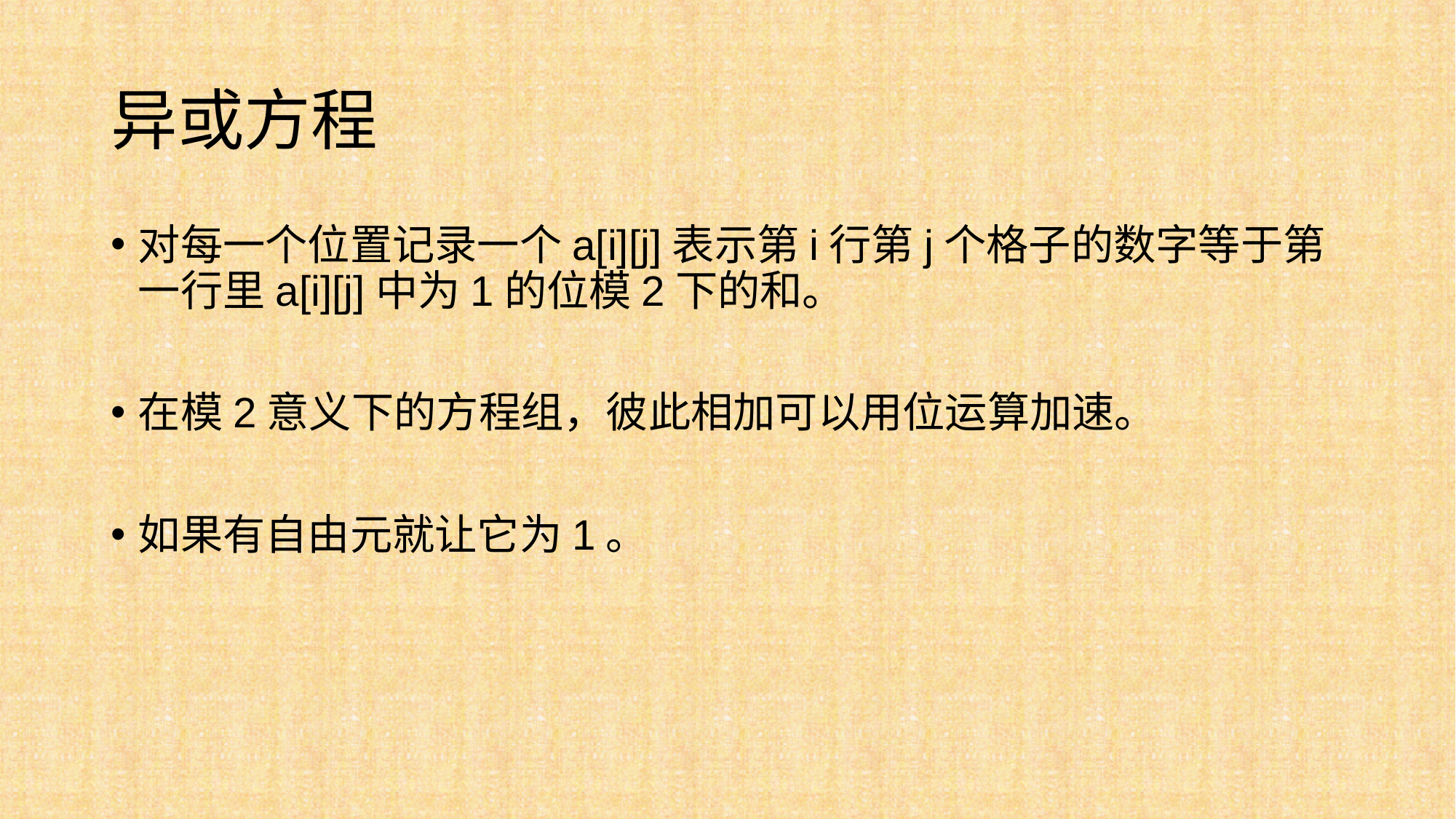

# 异或方程
对每一个位置记录一个a[i][j]表示第i行第j个格子的数字等于第一行里a[i][j]中为1的位模2下的和。

在模2意义下的方程组，彼此相加可以用位运算加速。

如果有自由元就让它为1。